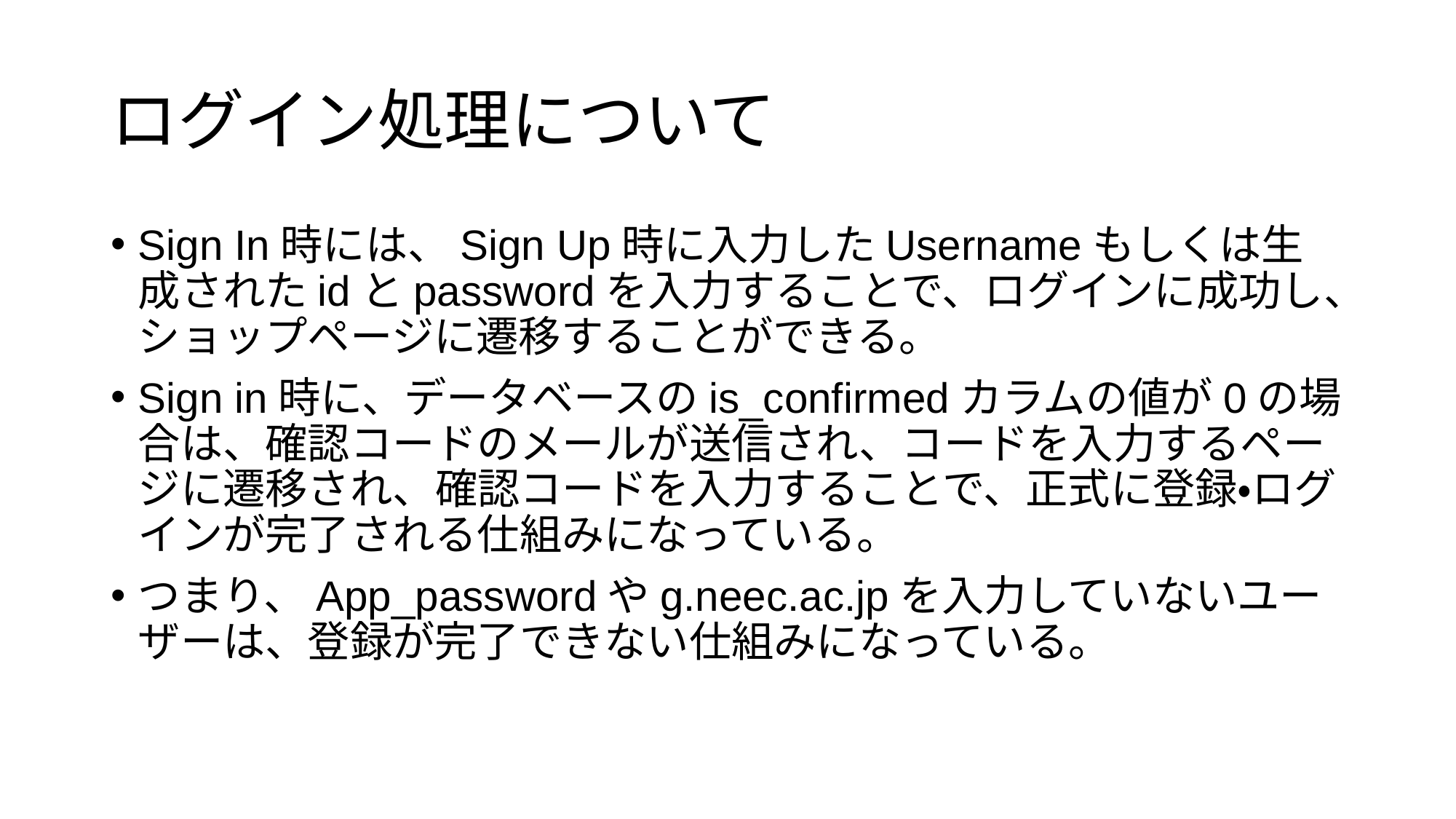

# ログイン処理について
Sign In時には、Sign Up時に入力したUsernameもしくは生成されたidとpasswordを入力することで、ログインに成功し、ショップページに遷移することができる。
Sign in時に、データベースのis_confirmedカラムの値が0の場合は、確認コードのメールが送信され、コードを入力するページに遷移され、確認コードを入力することで、正式に登録・ログインが完了される仕組みになっている。
つまり、App_passwordやg.neec.ac.jpを入力していないユーザーは、登録が完了できない仕組みになっている。